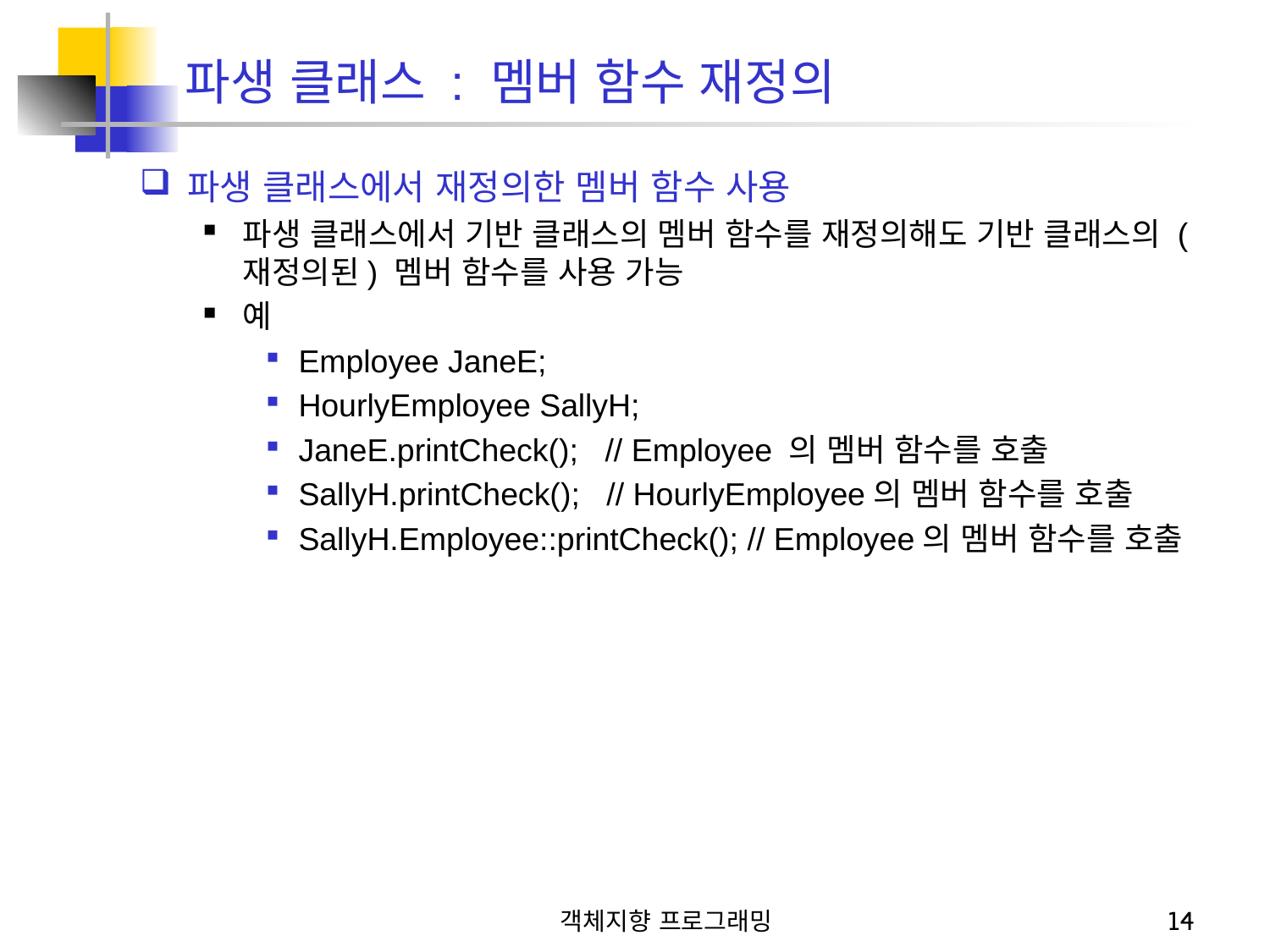

파생 클래스 : 멤버 함수 재정의
파생 클래스에서 재정의한 멤버 함수 사용
파생 클래스에서 기반 클래스의 멤버 함수를 재정의해도 기반 클래스의 (재정의된) 멤버 함수를 사용 가능
예
Employee JaneE;
HourlyEmployee SallyH;
JaneE.printCheck();   // Employee 의 멤버 함수를 호출
SallyH.printCheck();   // HourlyEmployee의 멤버 함수를 호출
SallyH.Employee::printCheck(); // Employee의 멤버 함수를 호출

객체지향 프로그래밍
14